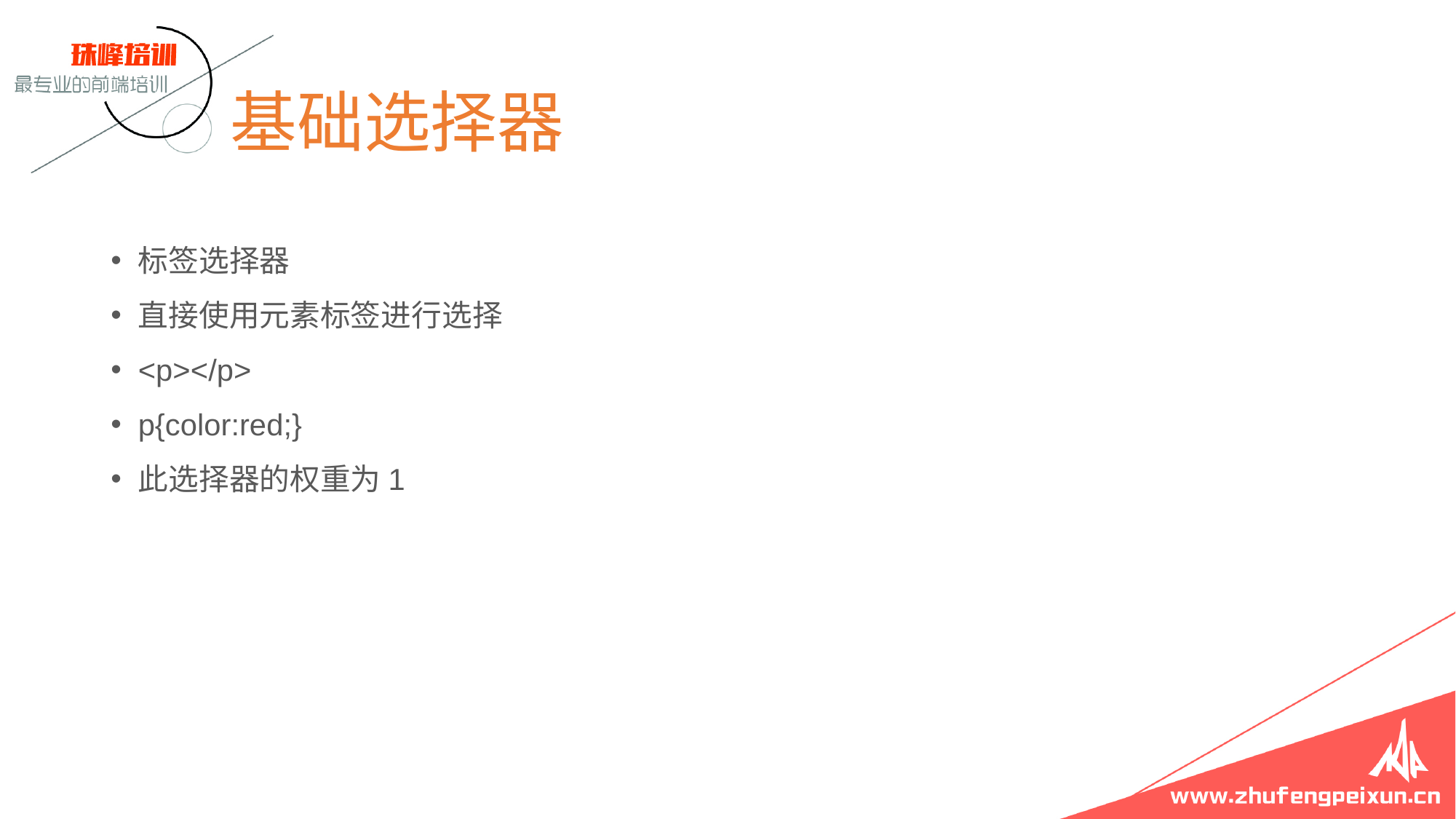

# 基础选择器
标签选择器
直接使用元素标签进行选择
<p></p>
p{color:red;}
此选择器的权重为1